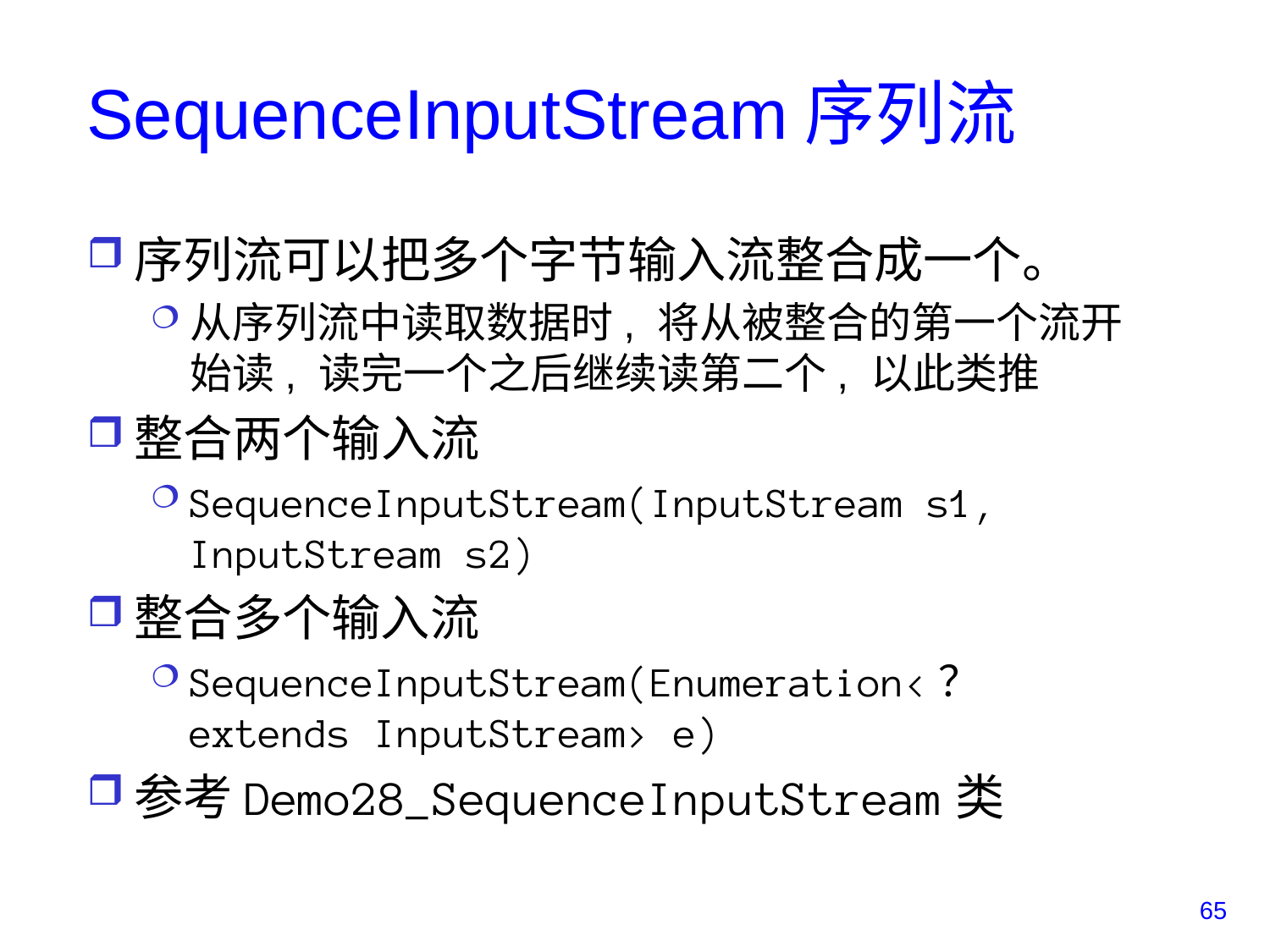

# SequenceInputStream序列流
序列流可以把多个字节输入流整合成一个。
从序列流中读取数据时, 将从被整合的第一个流开始读, 读完一个之后继续读第二个, 以此类推
整合两个输入流
SequenceInputStream(InputStream s1, InputStream s2)
整合多个输入流
SequenceInputStream(Enumeration<？extends InputStream> e)
参考Demo28_SequenceInputStream类
65